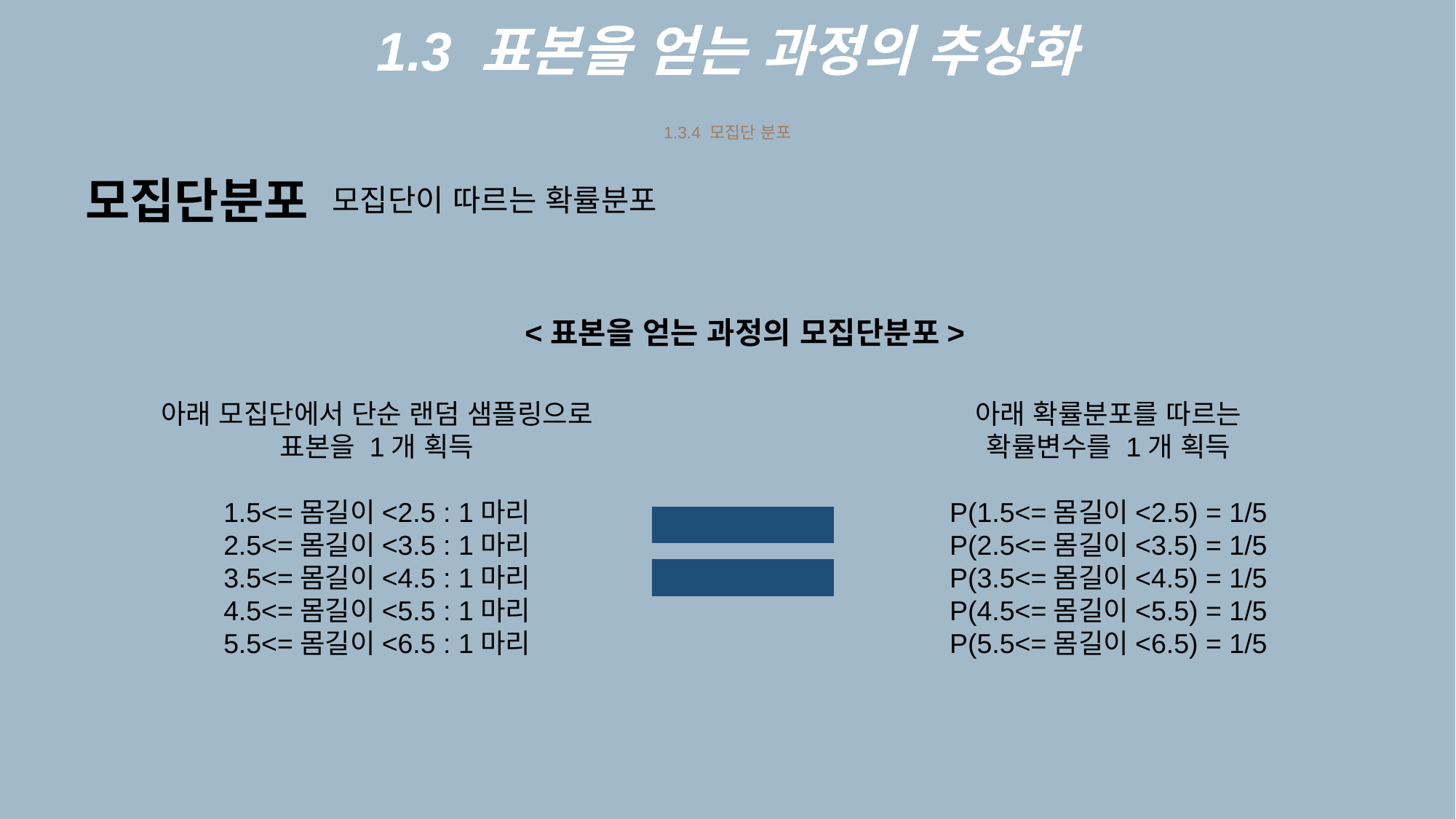

1.3 표본을 얻는 과정의 추상화
1.3.4 모집단 분포
모집단분포
모집단이 따르는 확률분포
<표본을 얻는 과정의 모집단분포>
아래 모집단에서 단순 랜덤 샘플링으로
표본을 1개 획득

1.5<=몸길이<2.5 : 1마리
2.5<=몸길이<3.5 : 1마리
3.5<=몸길이<4.5 : 1마리
4.5<=몸길이<5.5 : 1마리
5.5<=몸길이<6.5 : 1마리
아래 확률분포를 따르는
확률변수를 1개 획득

P(1.5<=몸길이<2.5) = 1/5
P(2.5<=몸길이<3.5) = 1/5
P(3.5<=몸길이<4.5) = 1/5
P(4.5<=몸길이<5.5) = 1/5
P(5.5<=몸길이<6.5) = 1/5